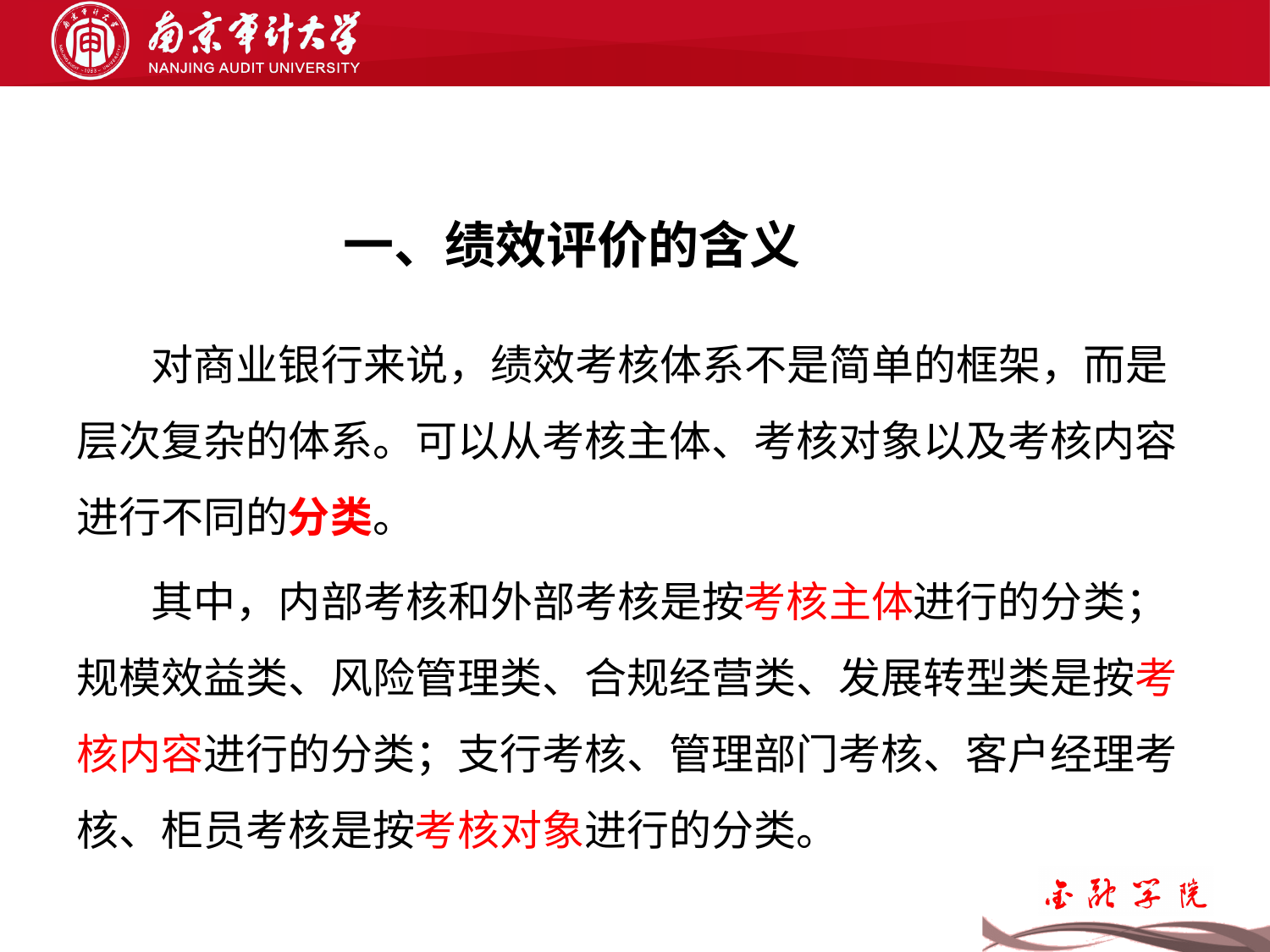

# 一、绩效评价的含义
对商业银行来说，绩效考核体系不是简单的框架，而是层次复杂的体系。可以从考核主体、考核对象以及考核内容进行不同的分类。
其中，内部考核和外部考核是按考核主体进行的分类；规模效益类、风险管理类、合规经营类、发展转型类是按考核内容进行的分类；支行考核、管理部门考核、客户经理考核、柜员考核是按考核对象进行的分类。